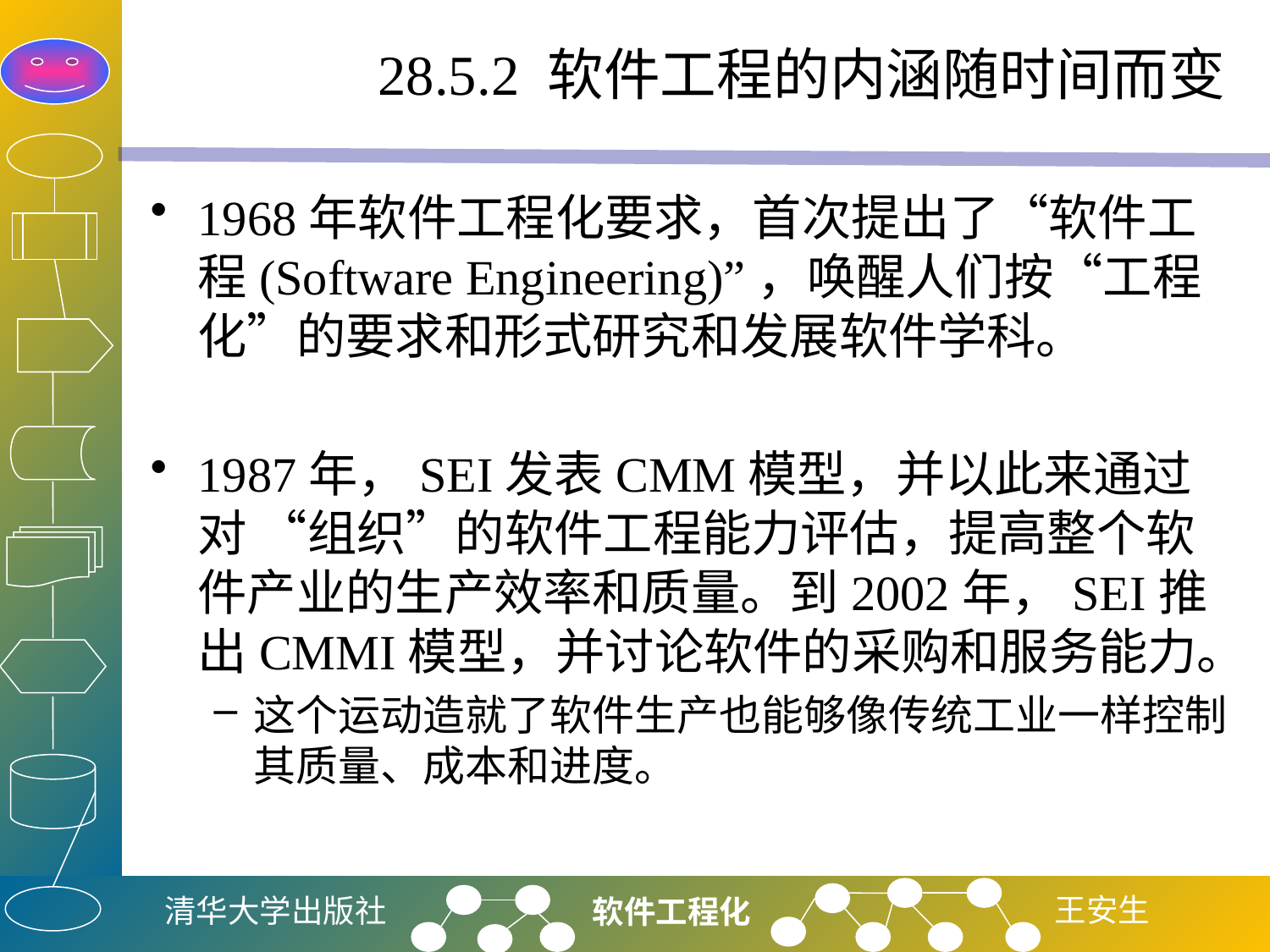

# 28.5.2 软件工程的内涵随时间而变
1968年软件工程化要求，首次提出了“软件工程(Software Engineering)”，唤醒人们按“工程化”的要求和形式研究和发展软件学科。

1987年，SEI发表CMM模型，并以此来通过对 “组织”的软件工程能力评估，提高整个软件产业的生产效率和质量。到2002年，SEI推出CMMI模型，并讨论软件的采购和服务能力。
这个运动造就了软件生产也能够像传统工业一样控制其质量、成本和进度。